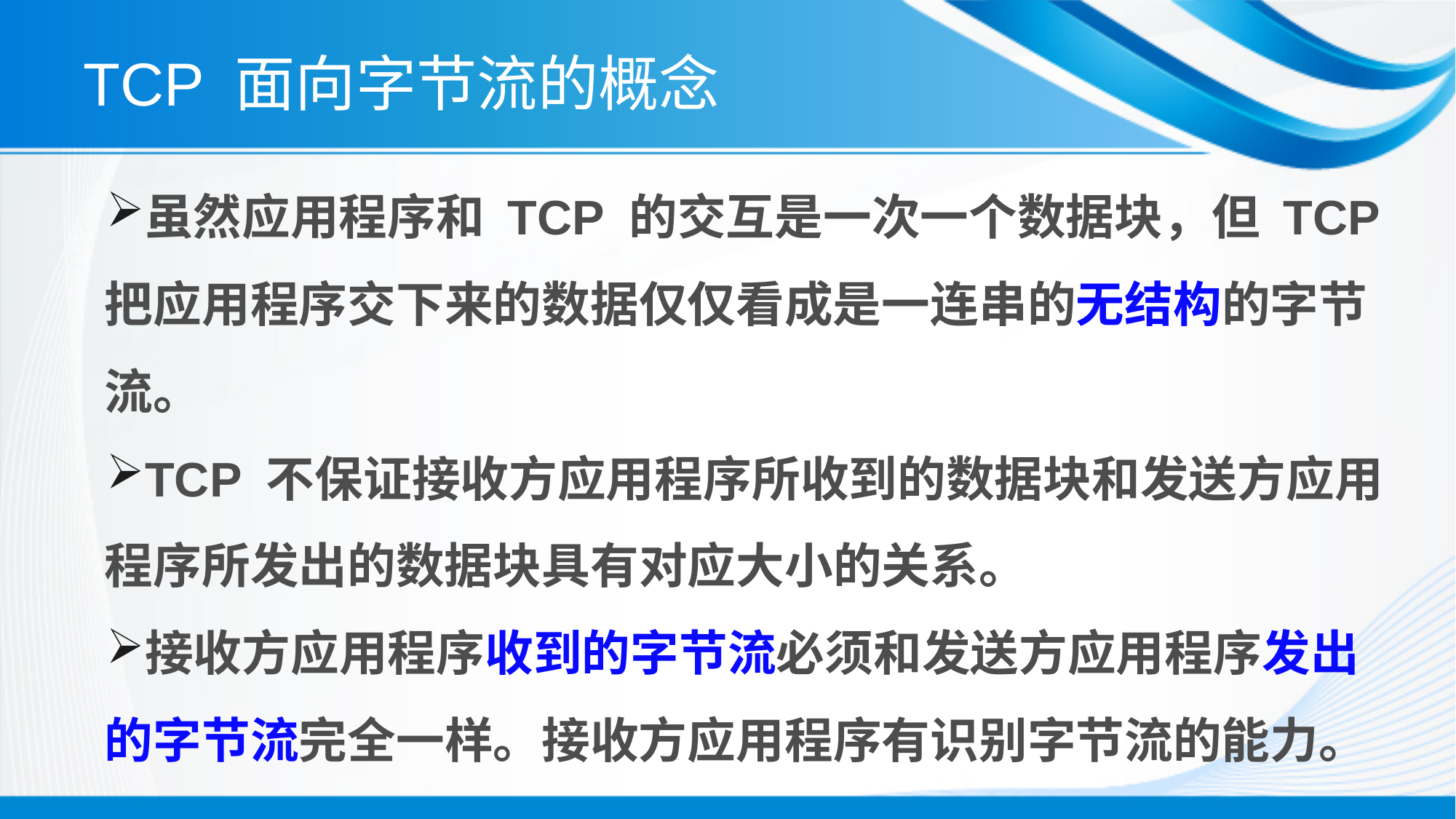

# TCP 面向字节流的概念
虽然应用程序和 TCP 的交互是一次一个数据块，但 TCP 把应用程序交下来的数据仅仅看成是一连串的无结构的字节流。
TCP 不保证接收方应用程序所收到的数据块和发送方应用程序所发出的数据块具有对应大小的关系。
接收方应用程序收到的字节流必须和发送方应用程序发出的字节流完全一样。接收方应用程序有识别字节流的能力。